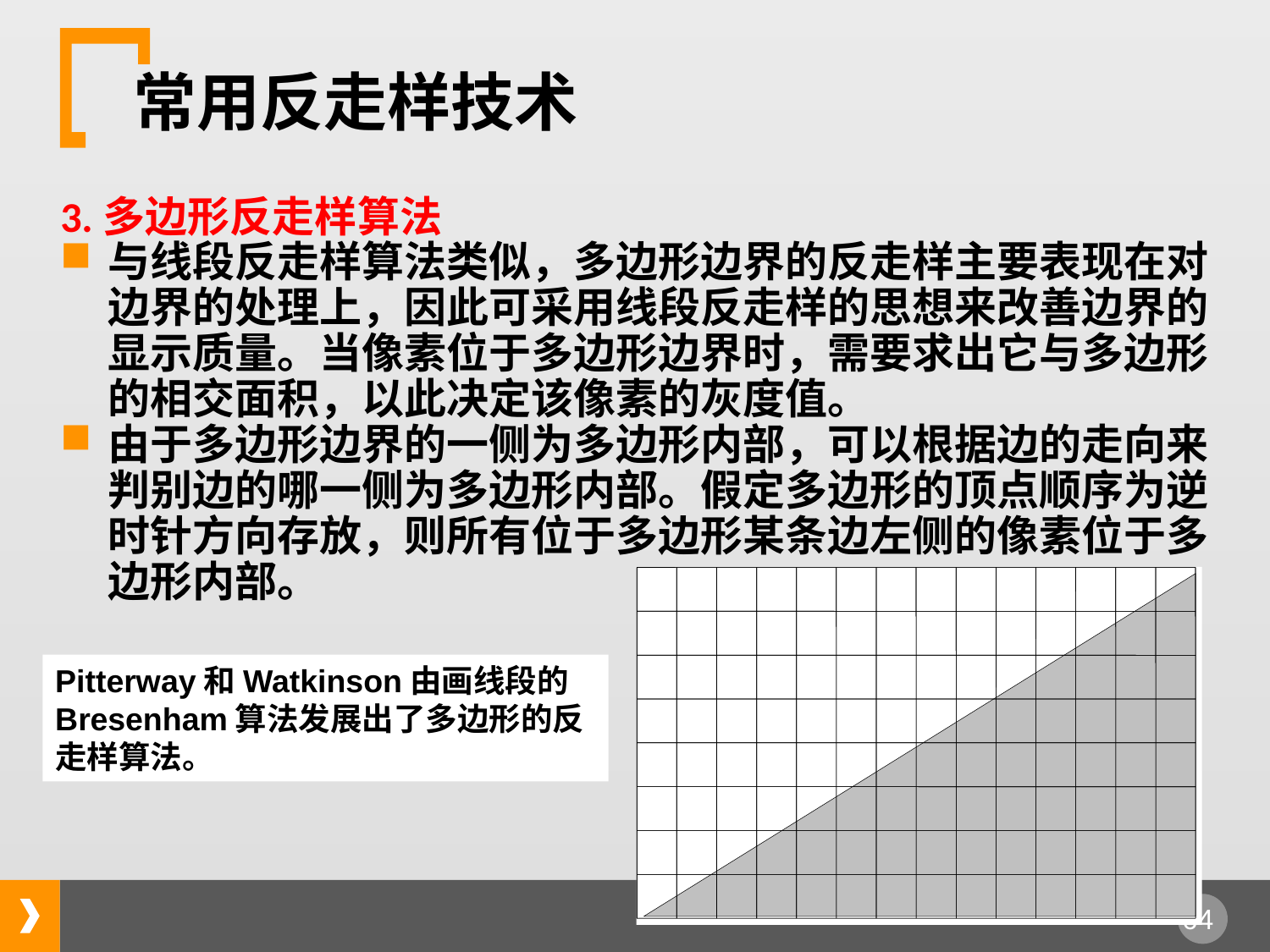

常用反走样技术
3.多边形反走样算法
与线段反走样算法类似，多边形边界的反走样主要表现在对边界的处理上，因此可采用线段反走样的思想来改善边界的显示质量。当像素位于多边形边界时，需要求出它与多边形的相交面积，以此决定该像素的灰度值。
由于多边形边界的一侧为多边形内部，可以根据边的走向来判别边的哪一侧为多边形内部。假定多边形的顶点顺序为逆时针方向存放，则所有位于多边形某条边左侧的像素位于多边形内部。

Pitterway和Watkinson由画线段的Bresenham算法发展出了多边形的反走样算法。